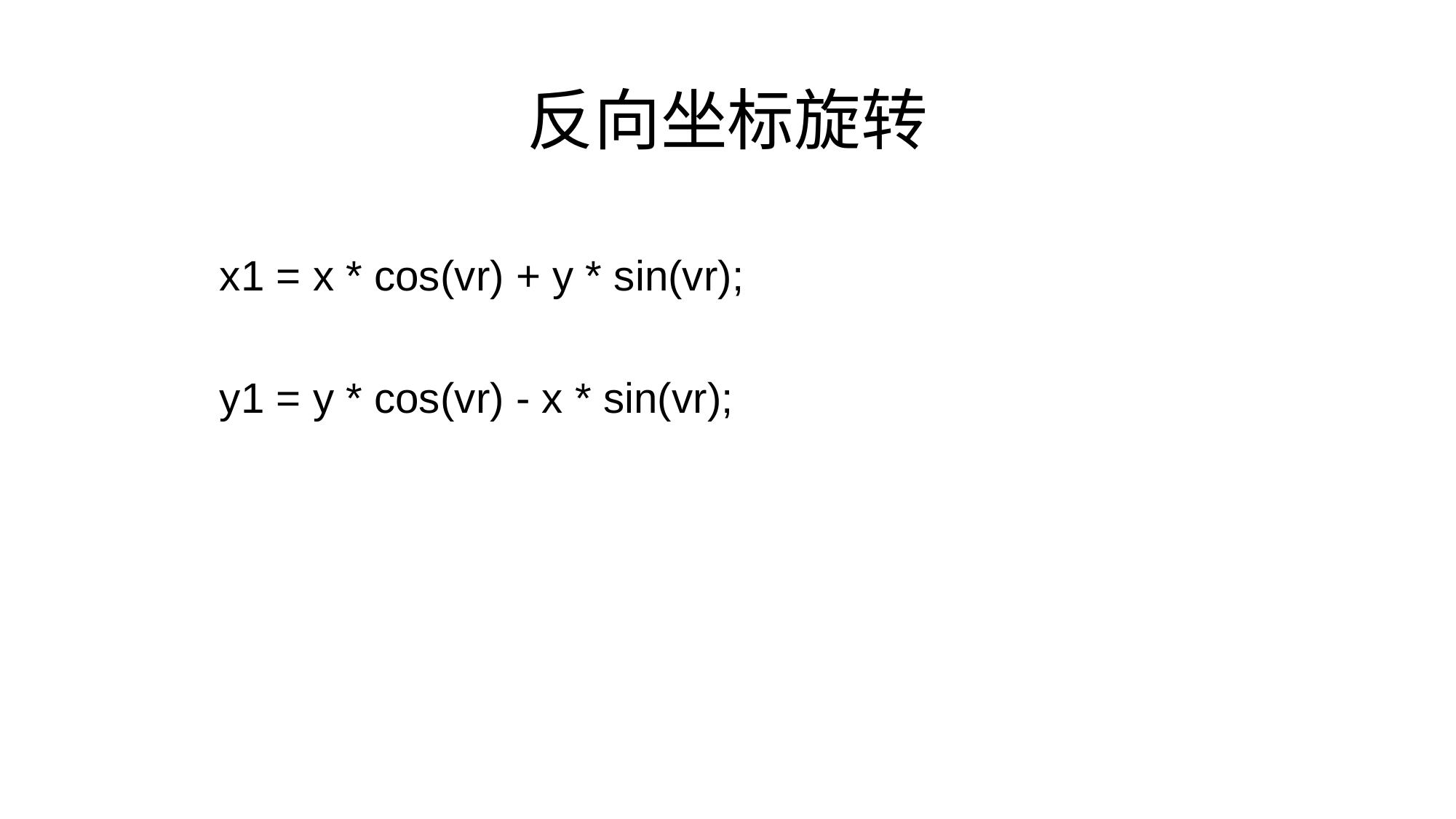

# 反向坐标旋转
x1 = x * cos(vr) + y * sin(vr);

y1 = y * cos(vr) - x * sin(vr);